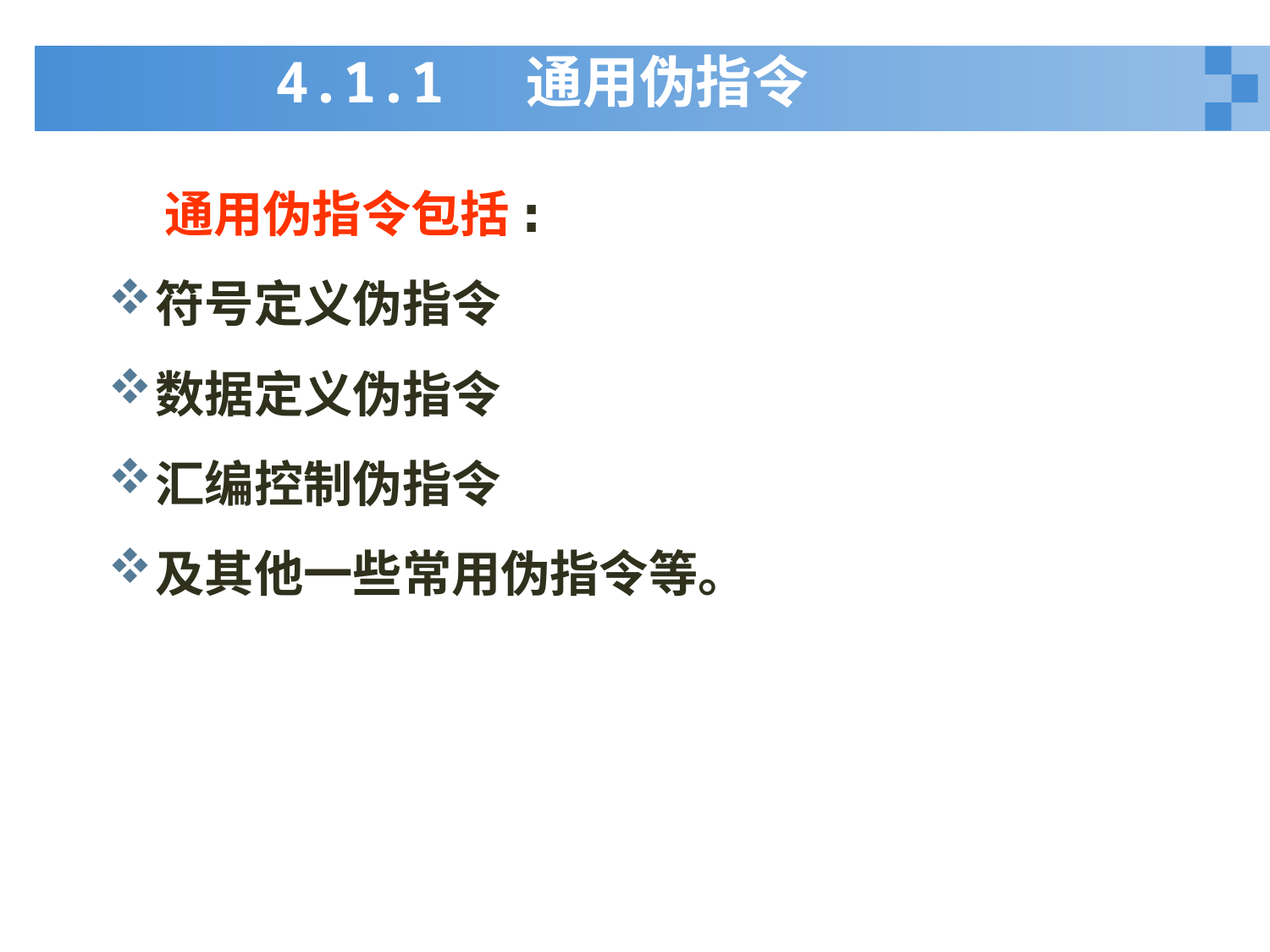

# 4.1.1  通用伪指令
    通用伪指令包括:
符号定义伪指令
数据定义伪指令
汇编控制伪指令
及其他一些常用伪指令等。